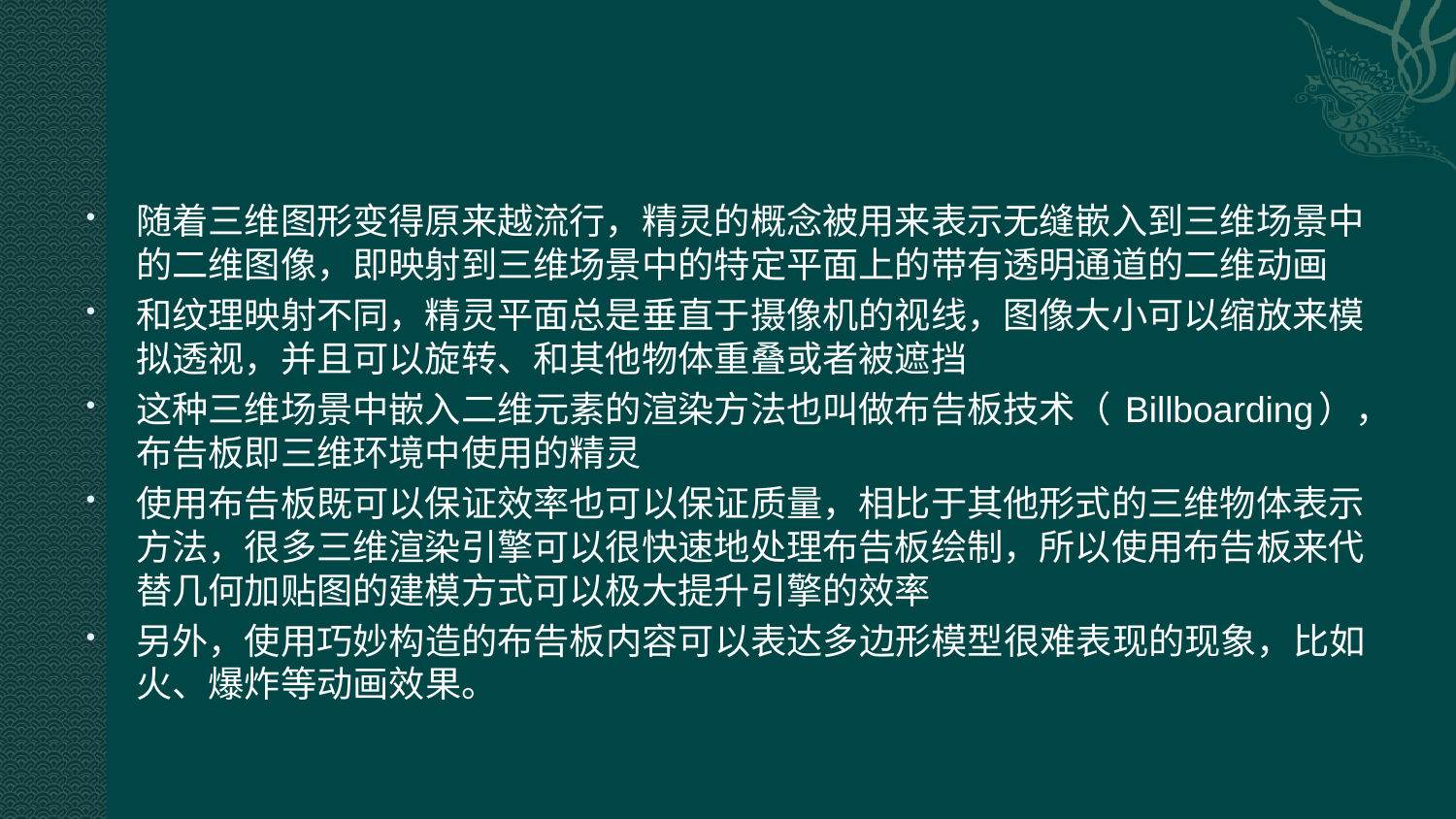

#
随着三维图形变得原来越流行，精灵的概念被用来表示无缝嵌入到三维场景中的二维图像，即映射到三维场景中的特定平面上的带有透明通道的二维动画
和纹理映射不同，精灵平面总是垂直于摄像机的视线，图像大小可以缩放来模拟透视，并且可以旋转、和其他物体重叠或者被遮挡
这种三维场景中嵌入二维元素的渲染方法也叫做布告板技术（ Billboarding），布告板即三维环境中使用的精灵
使用布告板既可以保证效率也可以保证质量，相比于其他形式的三维物体表示方法，很多三维渲染引擎可以很快速地处理布告板绘制，所以使用布告板来代替几何加贴图的建模方式可以极大提升引擎的效率
另外，使用巧妙构造的布告板内容可以表达多边形模型很难表现的现象，比如火、爆炸等动画效果。